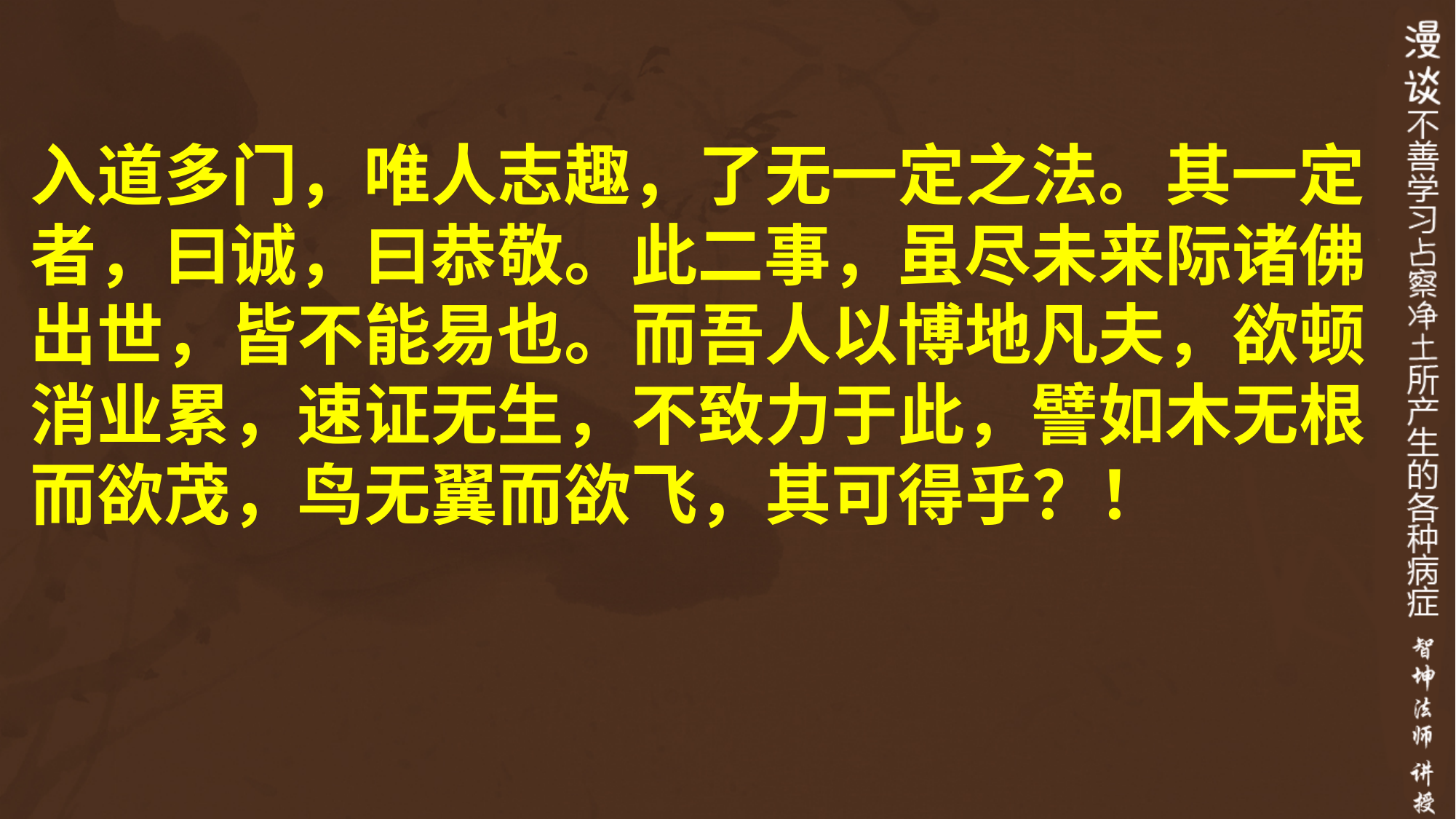

入道多门，唯人志趣，了无一定之法。其一定者，曰诚，曰恭敬。此二事，虽尽未来际诸佛出世，皆不能易也。而吾人以博地凡夫，欲顿消业累，速证无生，不致力于此，譬如木无根而欲茂，鸟无翼而欲飞，其可得乎？！